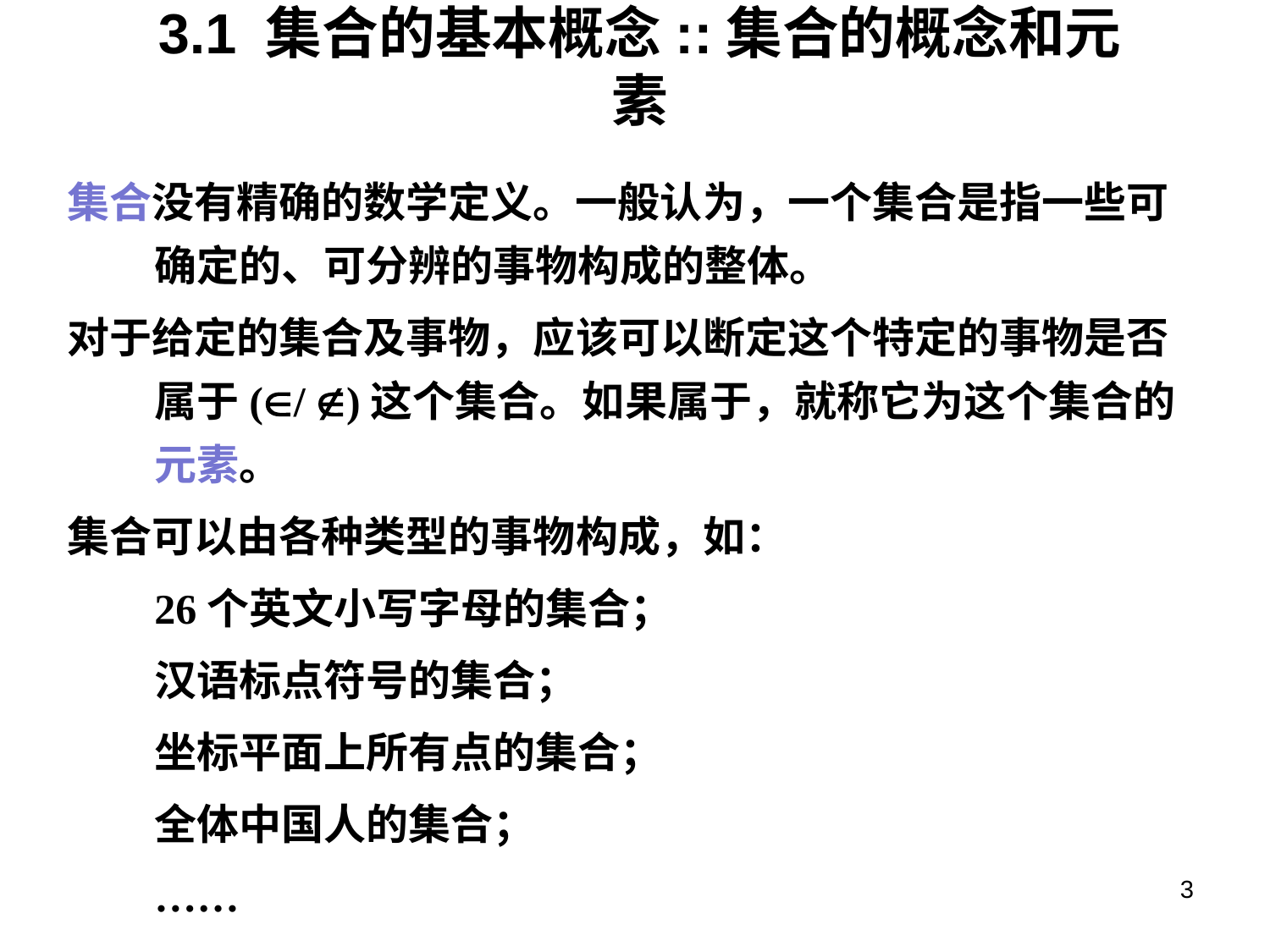

# 3.1 集合的基本概念::集合的概念和元素
集合没有精确的数学定义。一般认为，一个集合是指一些可确定的、可分辨的事物构成的整体。
对于给定的集合及事物，应该可以断定这个特定的事物是否属于(∈/ ∉)这个集合。如果属于，就称它为这个集合的元素。
集合可以由各种类型的事物构成，如：
	26个英文小写字母的集合；
	汉语标点符号的集合；
	坐标平面上所有点的集合；
	全体中国人的集合；
	……
3